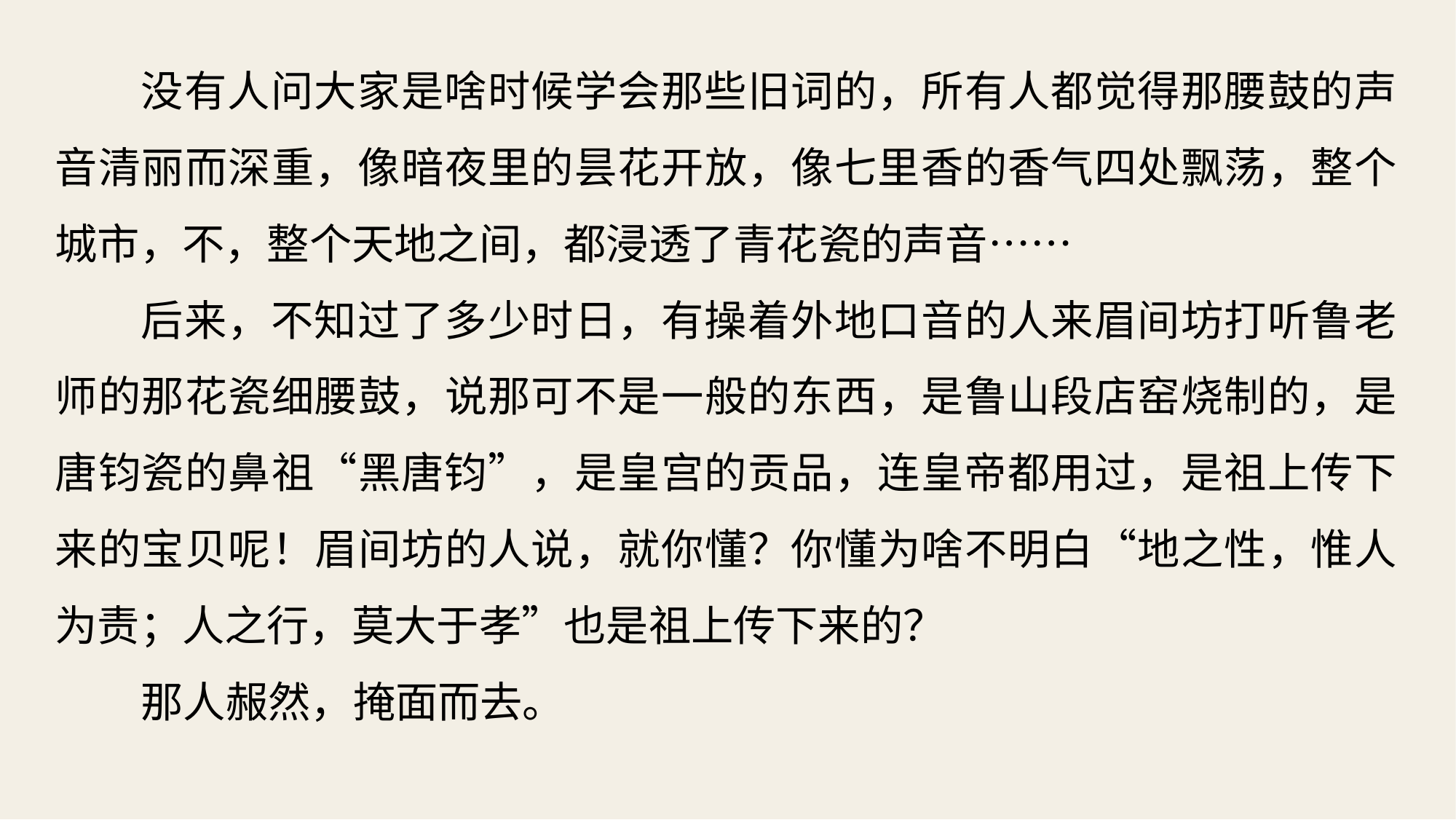

没有人问大家是啥时候学会那些旧词的，所有人都觉得那腰鼓的声音清丽而深重，像暗夜里的昙花开放，像七里香的香气四处飘荡，整个城市，不，整个天地之间，都浸透了青花瓷的声音……
后来，不知过了多少时日，有操着外地口音的人来眉间坊打听鲁老师的那花瓷细腰鼓，说那可不是一般的东西，是鲁山段店窑烧制的，是唐钧瓷的鼻祖“黑唐钧”，是皇宫的贡品，连皇帝都用过，是祖上传下来的宝贝呢！眉间坊的人说，就你懂？你懂为啥不明白“地之性，惟人为责；人之行，莫大于孝”也是祖上传下来的？
那人赧然，掩面而去。